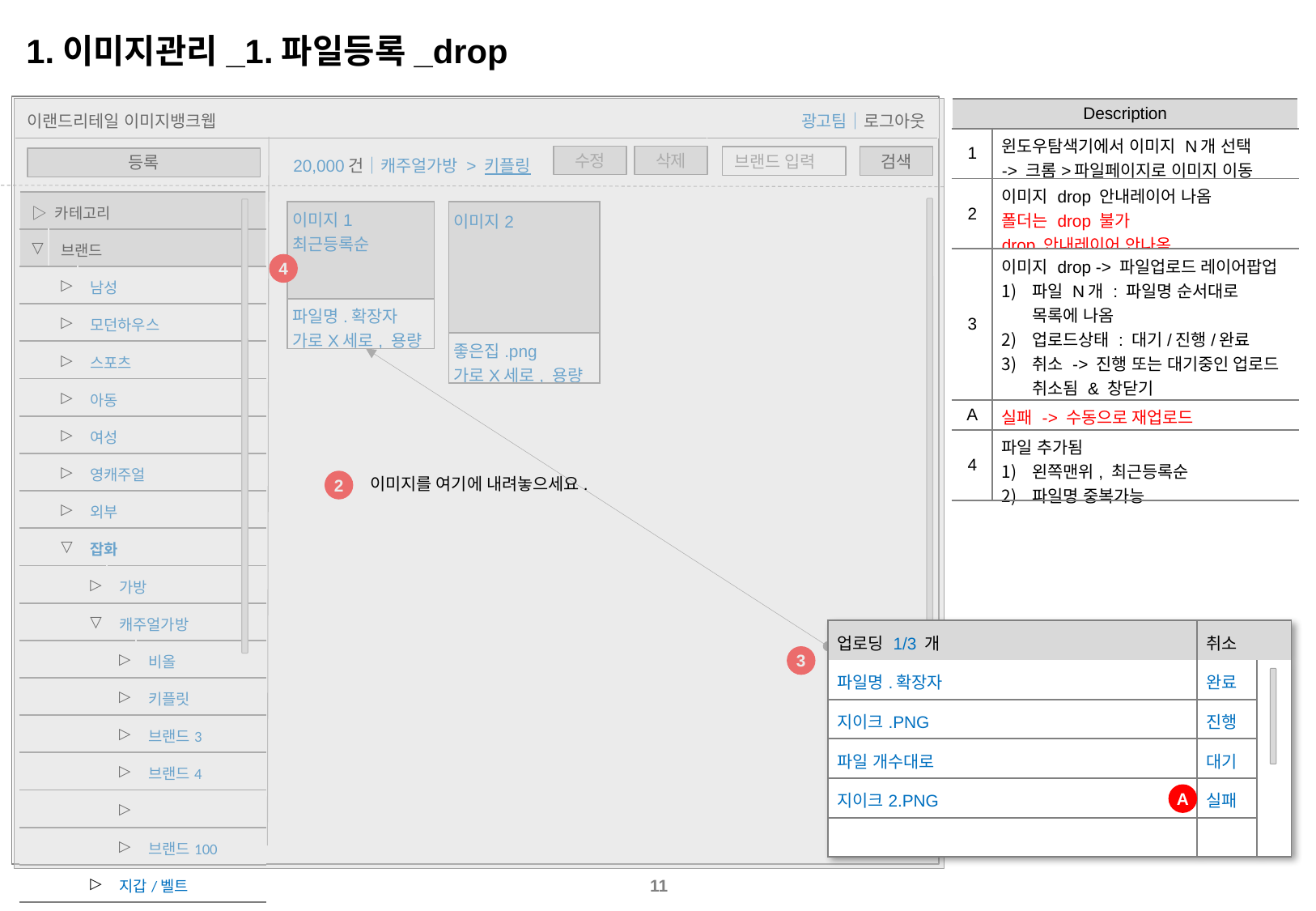

1.이미지관리_1.파일등록_drop
이미지를 여기에 내려놓으세요.
| 이랜드리테일 이미지뱅크웹 | 광고팀│로그아웃 |
| --- | --- |
| Description |  |
| --- | --- |
| 1 | 윈도우탐색기에서 이미지 N개 선택 -> 크롬>파일페이지로 이미지 이동 |
| 2 | 이미지 drop 안내레이어 나옴 폴더는 drop 불가 drop 안내레이어 안나옴 |
| 3 | 이미지 drop -> 파일업로드 레이어팝업 파일 N개 : 파일명 순서대로 목록에 나옴 업로드상태 : 대기/진행/완료 취소 -> 진행 또는 대기중인 업로드 취소됨 & 창닫기 업로드완료 -> 창닫힘 |
| A | 실패 -> 수동으로 재업로드 |
| 4 | 파일 추가됨 왼쪽맨위, 최근등록순 파일명 중복가능 |

수정
삭제
브랜드 입력
검색
등록
20,000건│캐주얼가방 > 키플링
| ▷ 카테고리 |  |  |  |  |
| --- | --- | --- | --- | --- |
| ▽ | 브랜드 |  |  |  |
|  | ▷ | 남성 |  |  |
|  | ▷ | 모던하우스 |  |  |
|  | ▷ | 스포츠 |  |  |
|  | ▷ | 아동 |  |  |
|  | ▷ | 여성 |  |  |
|  | ▷ | 영캐주얼 |  |  |
|  | ▷ | 외부 |  |  |
|  | ▽ | 잡화 |  |  |
|  |  | ▷ | 가방 |  |
|  |  | ▽ | 캐주얼가방 |  |
|  |  |  | ▷ | 비올 |
|  |  |  | ▷ | 키플릿 |
|  |  |  | ▷ | 브랜드3 |
|  |  |  | ▷ | 브랜드4 |
|  |  |  | ▷ |  |
|  |  |  | ▷ | 브랜드100 |
|  |  | ▷ | 지갑/벨트 |  |
|  |  | ▷ | 스니커즈/운동화 |  |
|  |  | ▷ | 여성구두 |  |
|  |  | ▷ | 남성구두 |  |
|  | ▷ | 전사MKT |  |  |
|  | ▷ | 캐주얼 |  |  |
|  | ▷ | 킴스클럽 |  |  |
| ▷ 로고 |  |  |  |  |
| ▷ 상품 |  |  |  |  |
| ▷ 모바일DM |  |  |  |  |

| 이미지1 최근등록순 |
| --- |
| 파일명.확장자 가로X세로, 용량 |
| 이미지2 |
| --- |
| 좋은집.png 가로X세로, 용량 |
4
2
| 업로딩 1/3 개 | 취소 |  |
| --- | --- | --- |
| 파일명.확장자 | 완료 |  |
| 지이크.PNG | 진행 |  |
| 파일 개수대로 | 대기 |  |
| 지이크2.PNG | 실패 |  |
|  |  |  |
3

A